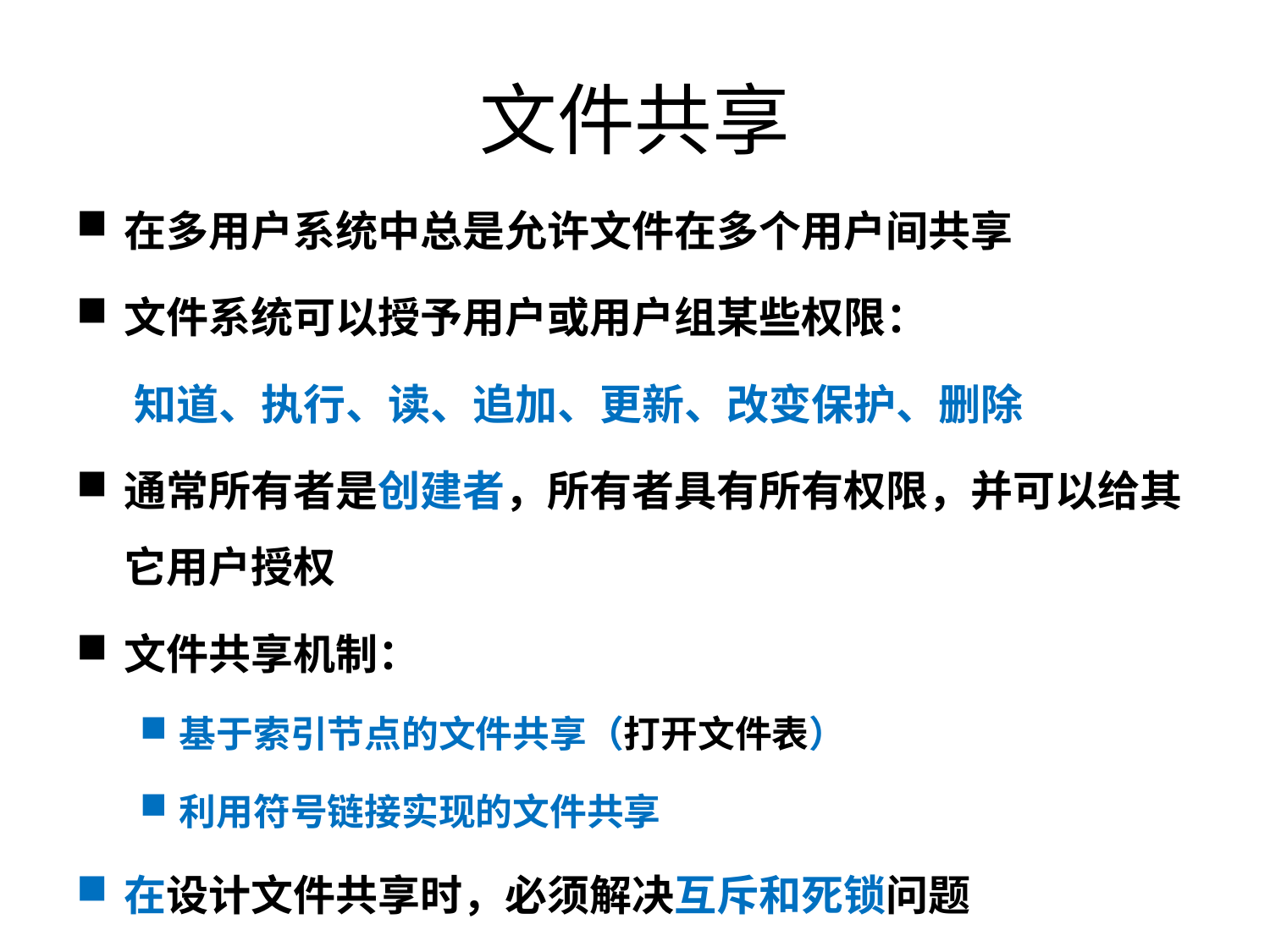

# 文件共享
在多用户系统中总是允许文件在多个用户间共享
文件系统可以授予用户或用户组某些权限：
     知道、执行、读、追加、更新、改变保护、删除
通常所有者是创建者，所有者具有所有权限，并可以给其它用户授权
文件共享机制：
基于索引节点的文件共享（打开文件表）
利用符号链接实现的文件共享
在设计文件共享时，必须解决互斥和死锁问题